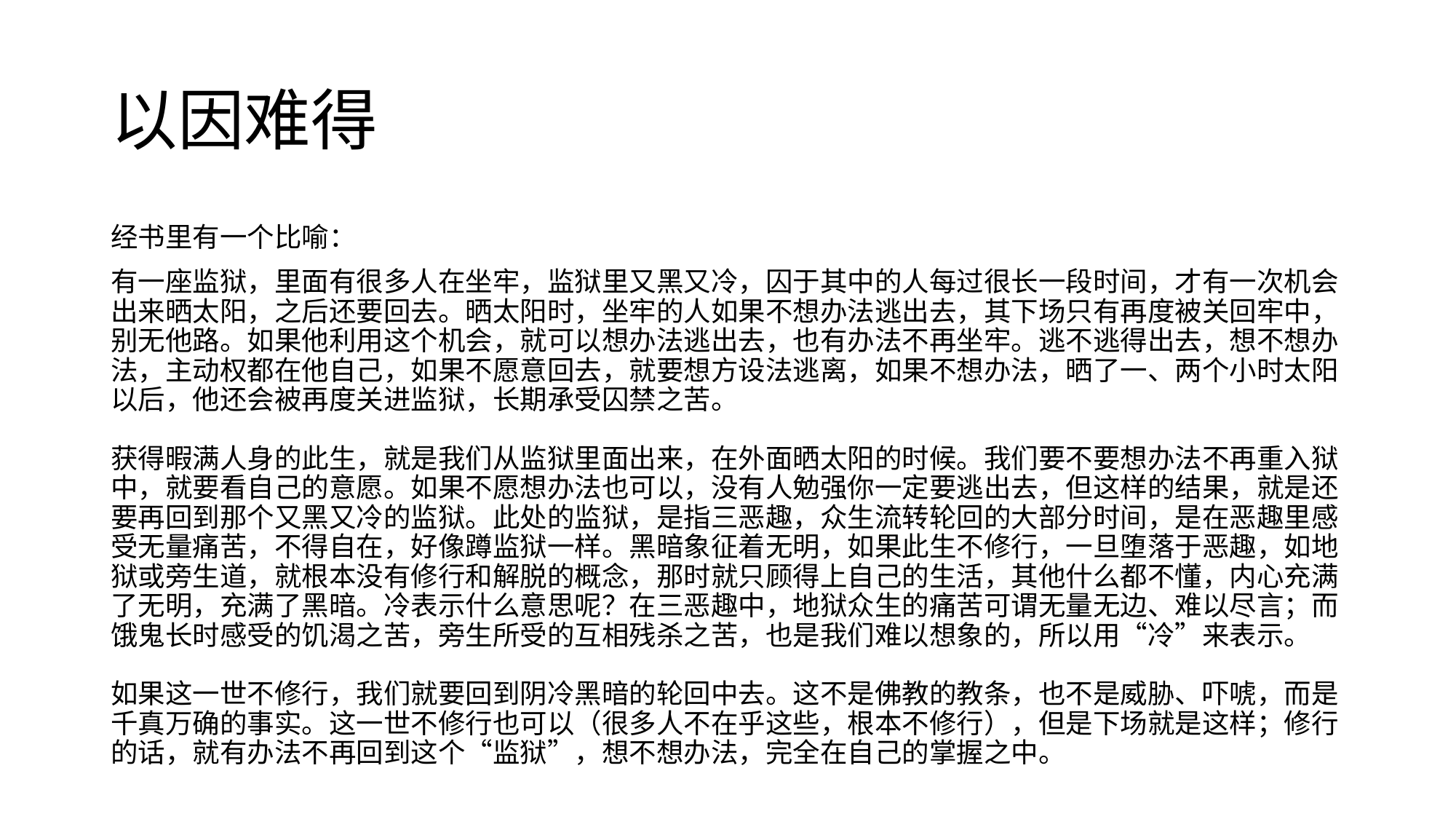

# 以因难得
经书里有一个比喻：
有一座监狱，里面有很多人在坐牢，监狱里又黑又冷，囚于其中的人每过很长一段时间，才有一次机会出来晒太阳，之后还要回去。晒太阳时，坐牢的人如果不想办法逃出去，其下场只有再度被关回牢中，别无他路。如果他利用这个机会，就可以想办法逃出去，也有办法不再坐牢。逃不逃得出去，想不想办法，主动权都在他自己，如果不愿意回去，就要想方设法逃离，如果不想办法，晒了一、两个小时太阳以后，他还会被再度关进监狱，长期承受囚禁之苦。
获得暇满人身的此生，就是我们从监狱里面出来，在外面晒太阳的时候。我们要不要想办法不再重入狱中，就要看自己的意愿。如果不愿想办法也可以，没有人勉强你一定要逃出去，但这样的结果，就是还要再回到那个又黑又冷的监狱。此处的监狱，是指三恶趣，众生流转轮回的大部分时间，是在恶趣里感受无量痛苦，不得自在，好像蹲监狱一样。黑暗象征着无明，如果此生不修行，一旦堕落于恶趣，如地狱或旁生道，就根本没有修行和解脱的概念，那时就只顾得上自己的生活，其他什么都不懂，内心充满了无明，充满了黑暗。冷表示什么意思呢？在三恶趣中，地狱众生的痛苦可谓无量无边、难以尽言；而饿鬼长时感受的饥渴之苦，旁生所受的互相残杀之苦，也是我们难以想象的，所以用“冷”来表示。
如果这一世不修行，我们就要回到阴冷黑暗的轮回中去。这不是佛教的教条，也不是威胁、吓唬，而是千真万确的事实。这一世不修行也可以（很多人不在乎这些，根本不修行），但是下场就是这样；修行的话，就有办法不再回到这个“监狱”，想不想办法，完全在自己的掌握之中。